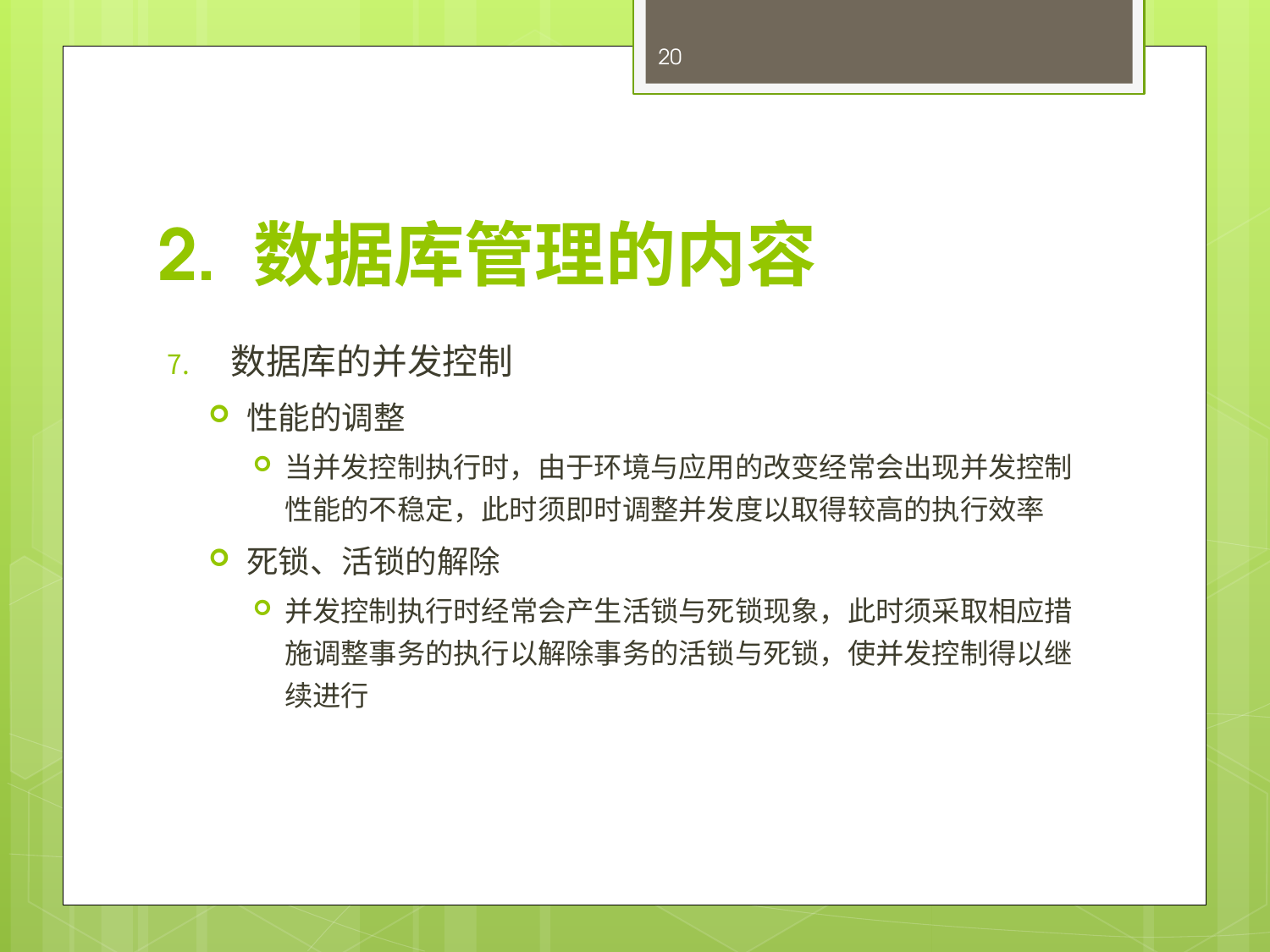

20
# 2. 数据库管理的内容
数据库的并发控制
性能的调整
当并发控制执行时，由于环境与应用的改变经常会出现并发控制性能的不稳定，此时须即时调整并发度以取得较高的执行效率
死锁、活锁的解除
并发控制执行时经常会产生活锁与死锁现象，此时须采取相应措施调整事务的执行以解除事务的活锁与死锁，使并发控制得以继续进行